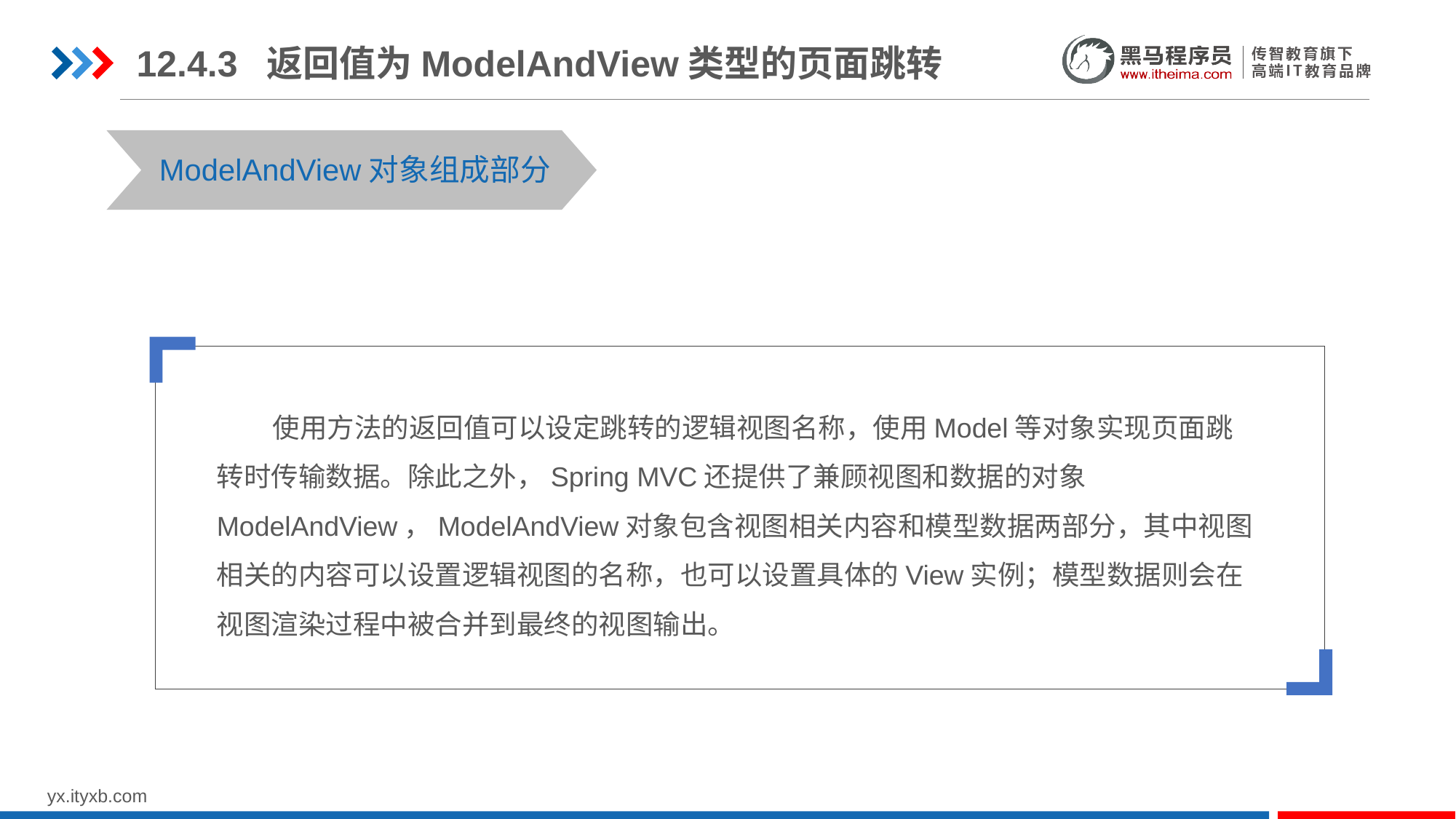

12.4.3  返回值为ModelAndView类型的页面跳转

ModelAndView对象组成部分

        使用方法的返回值可以设定跳转的逻辑视图名称，使用Model等对象实现页面跳转时传输数据。除此之外，Spring MVC还提供了兼顾视图和数据的对象ModelAndView，ModelAndView对象包含视图相关内容和模型数据两部分，其中视图相关的内容可以设置逻辑视图的名称，也可以设置具体的View实例；模型数据则会在视图渲染过程中被合并到最终的视图输出。